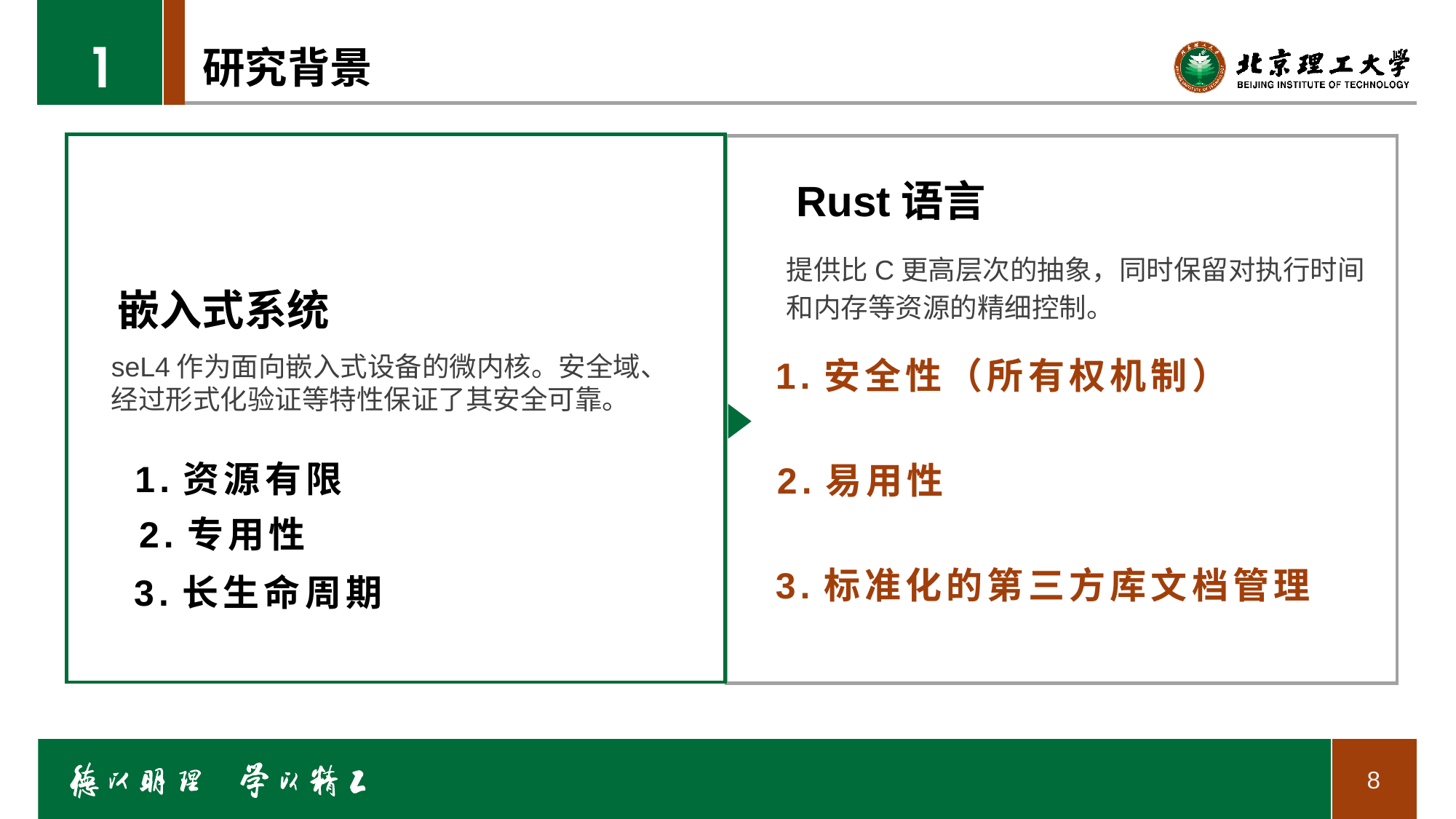

1
# 研究背景

Rust语言
提供比C更高层次的抽象，同时保留对执行时间和内存等资源的精细控制。
嵌入式系统
1.安全性（所有权机制）
seL4作为面向嵌入式设备的微内核。安全域、经过形式化验证等特性保证了其安全可靠。

1.资源有限
2.易用性
2.专用性
3.标准化的第三方库文档管理
3.长生命周期